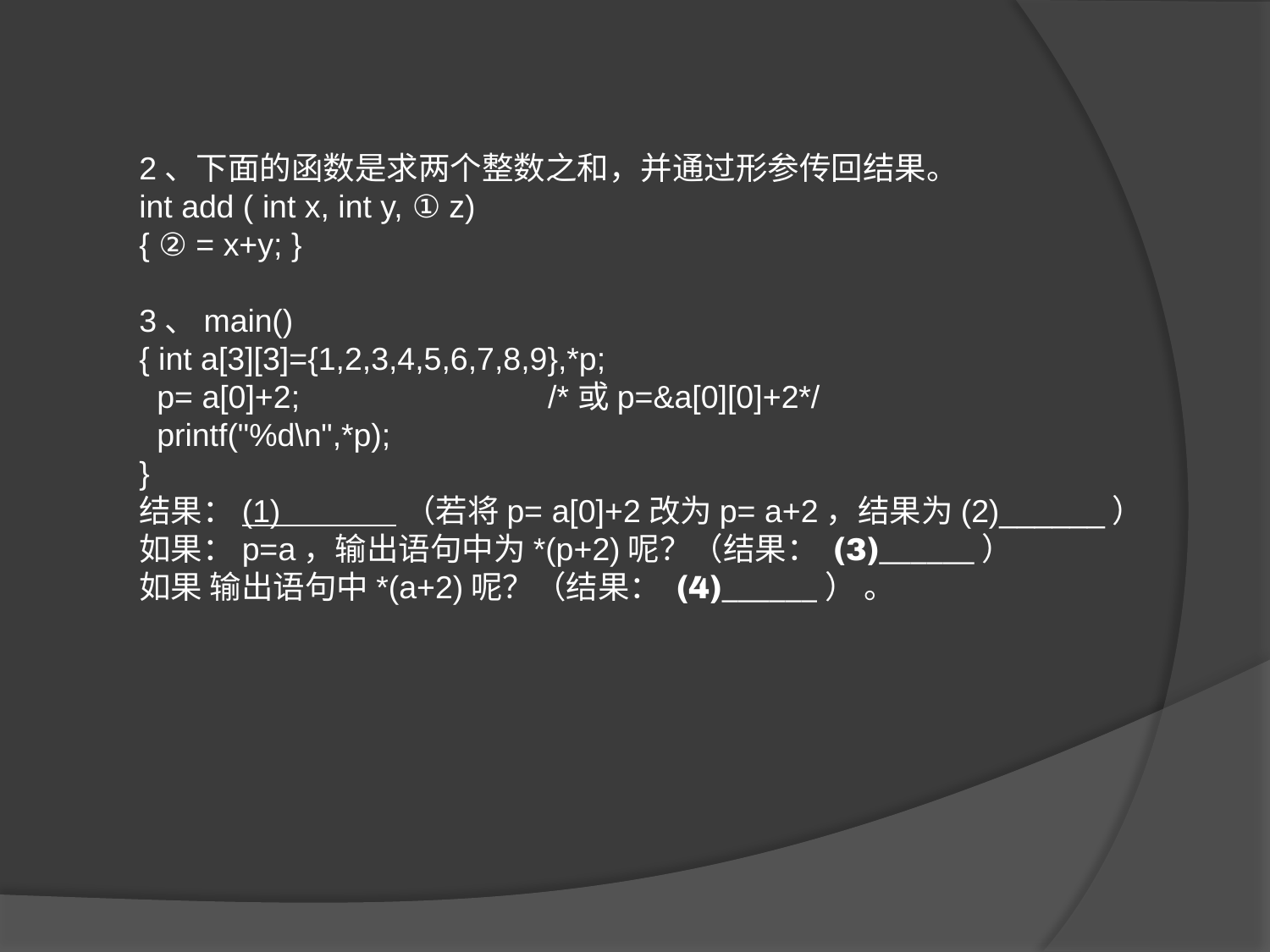

2、下面的函数是求两个整数之和，并通过形参传回结果。
int add ( int x, int y, ① z)
{ ② = x+y; }

3、main()
{ int a[3][3]={1,2,3,4,5,6,7,8,9},*p;
  p= a[0]+2;                            /*或p=&a[0][0]+2*/
  printf("%d\n",*p);
}
结果：(1)             （若将p= a[0]+2改为p= a+2，结果为(2)______）
如果：p=a，输出语句中为*(p+2)呢？（结果： (3)______）
如果 输出语句中*(a+2)呢？（结果： (4)______） 。